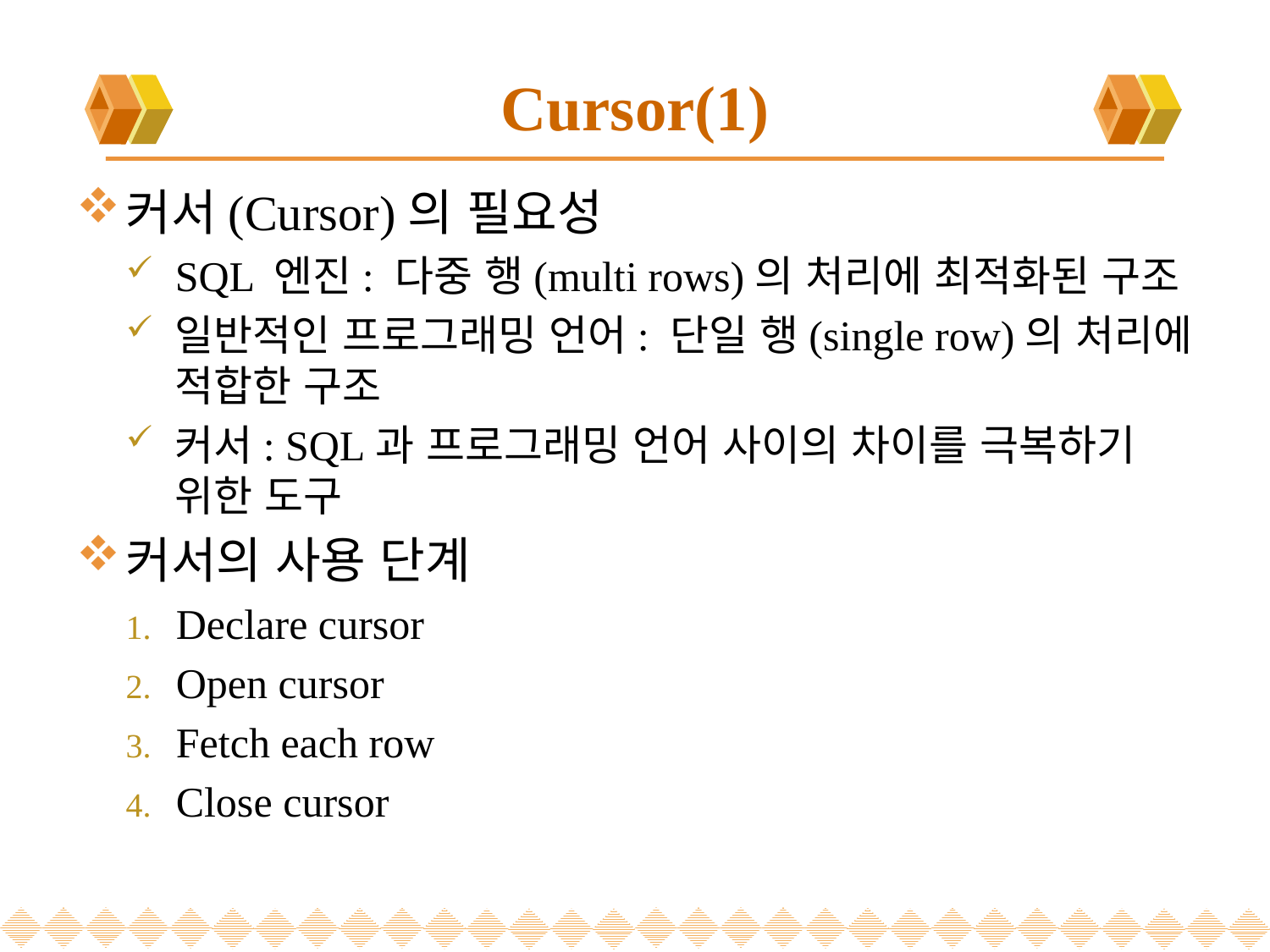

# Cursor(1)
커서(Cursor)의 필요성
SQL 엔진: 다중 행(multi rows)의 처리에 최적화된 구조
일반적인 프로그래밍 언어: 단일 행(single row)의 처리에 적합한 구조
커서: SQL과 프로그래밍 언어 사이의 차이를 극복하기 위한 도구
커서의 사용 단계
Declare cursor
Open cursor
Fetch each row
Close cursor